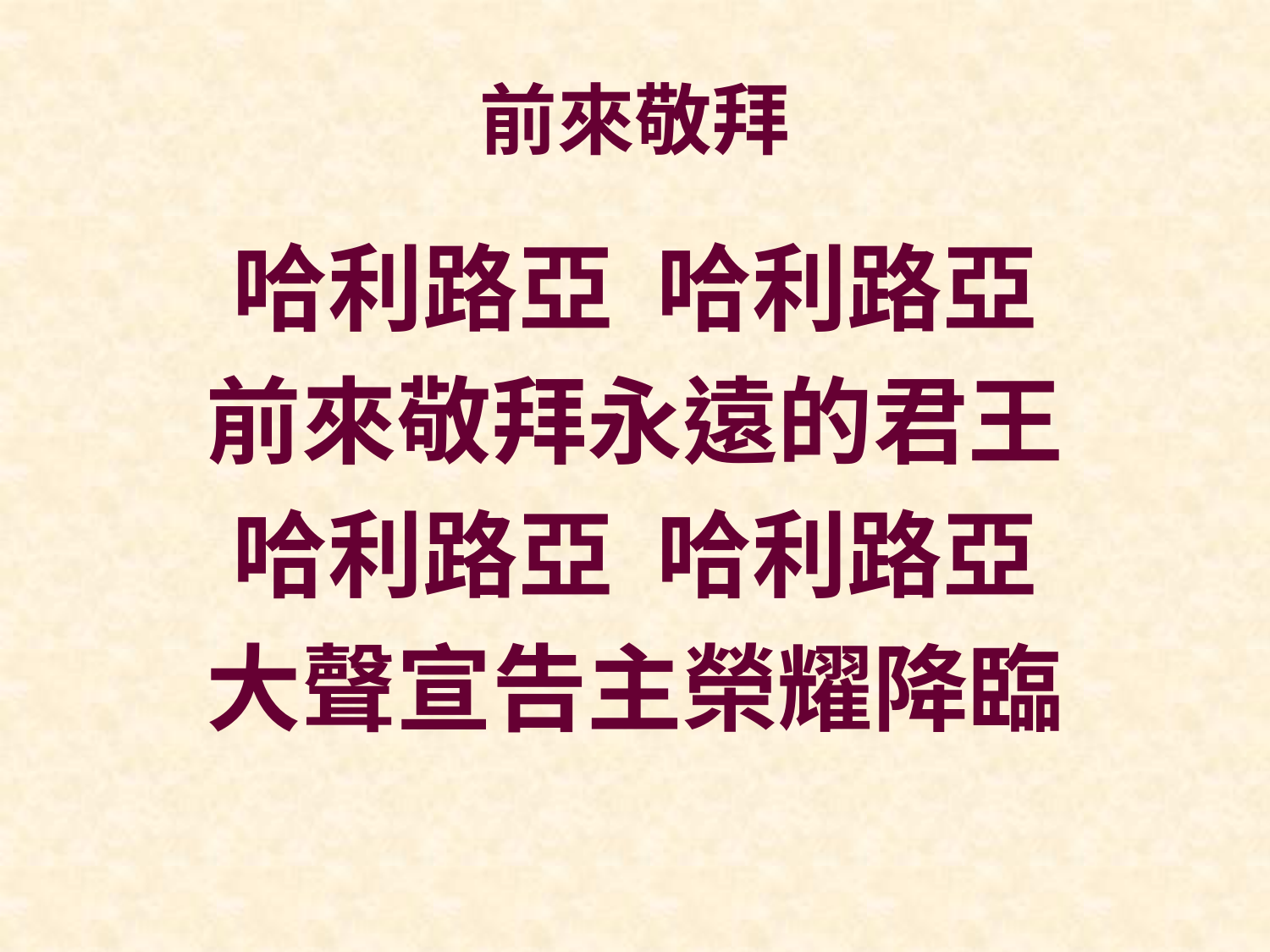

# 前來敬拜
哈利路亞  哈利路亞
前來敬拜永遠的君王
哈利路亞  哈利路亞
大聲宣告主榮耀降臨